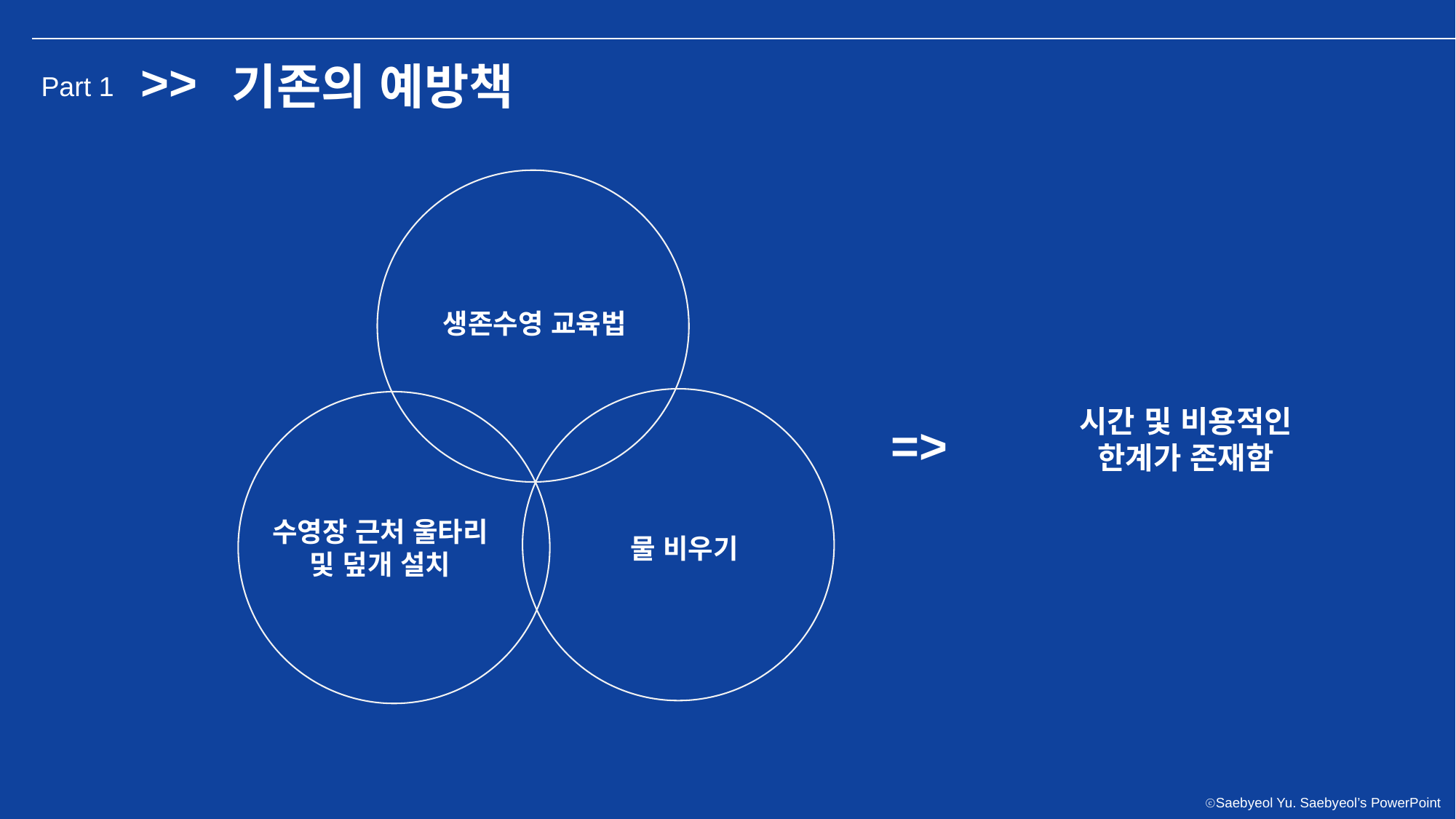

>>
기존의 예방책
Part 1

생존수영 교육법

수영장 근처 울타리 및 덮개 설치
물 비우기
시간 및 비용적인
한계가 존재함
=>